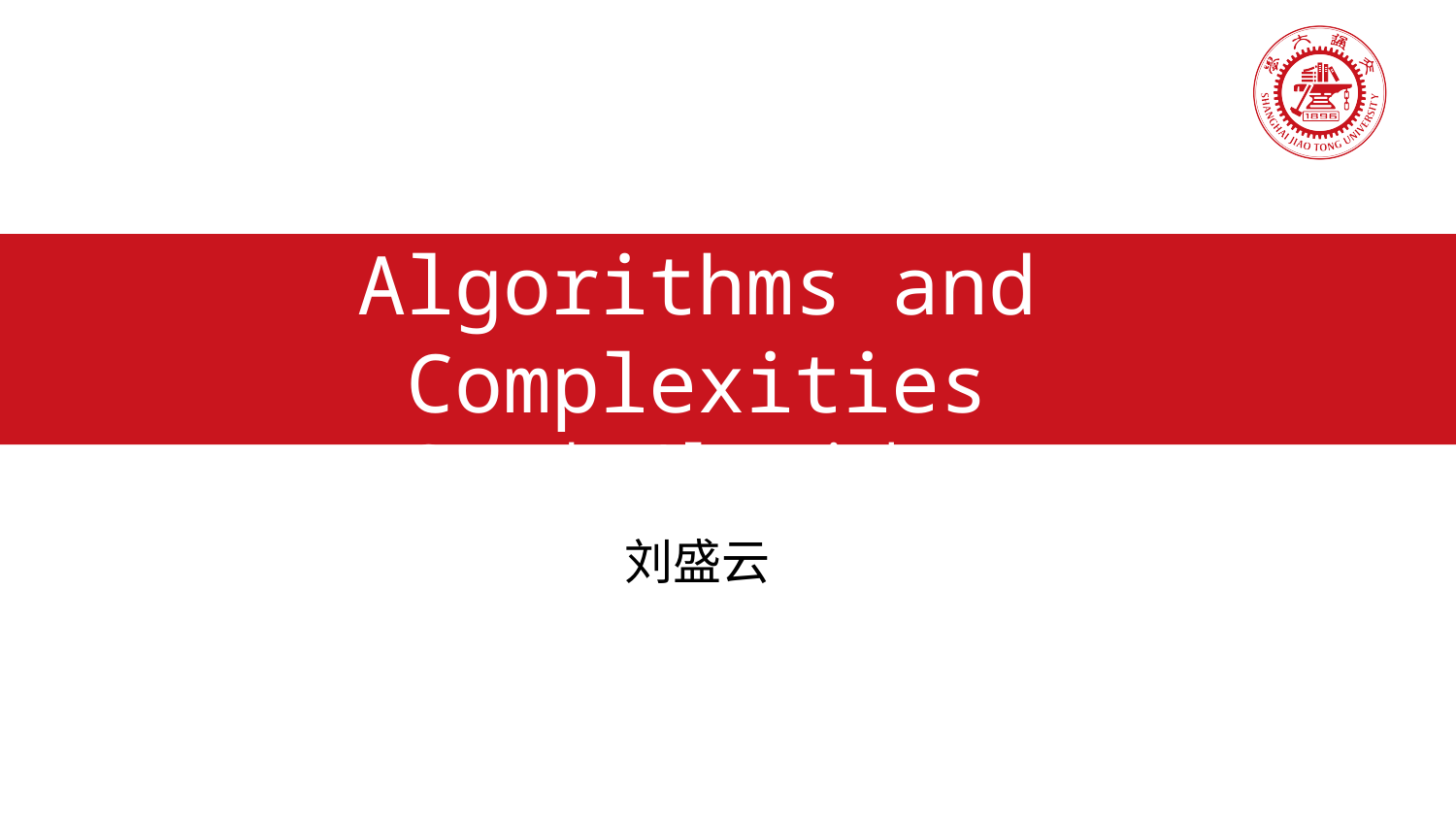

# Algorithms and Complexities Greedy Algorithms
刘盛云